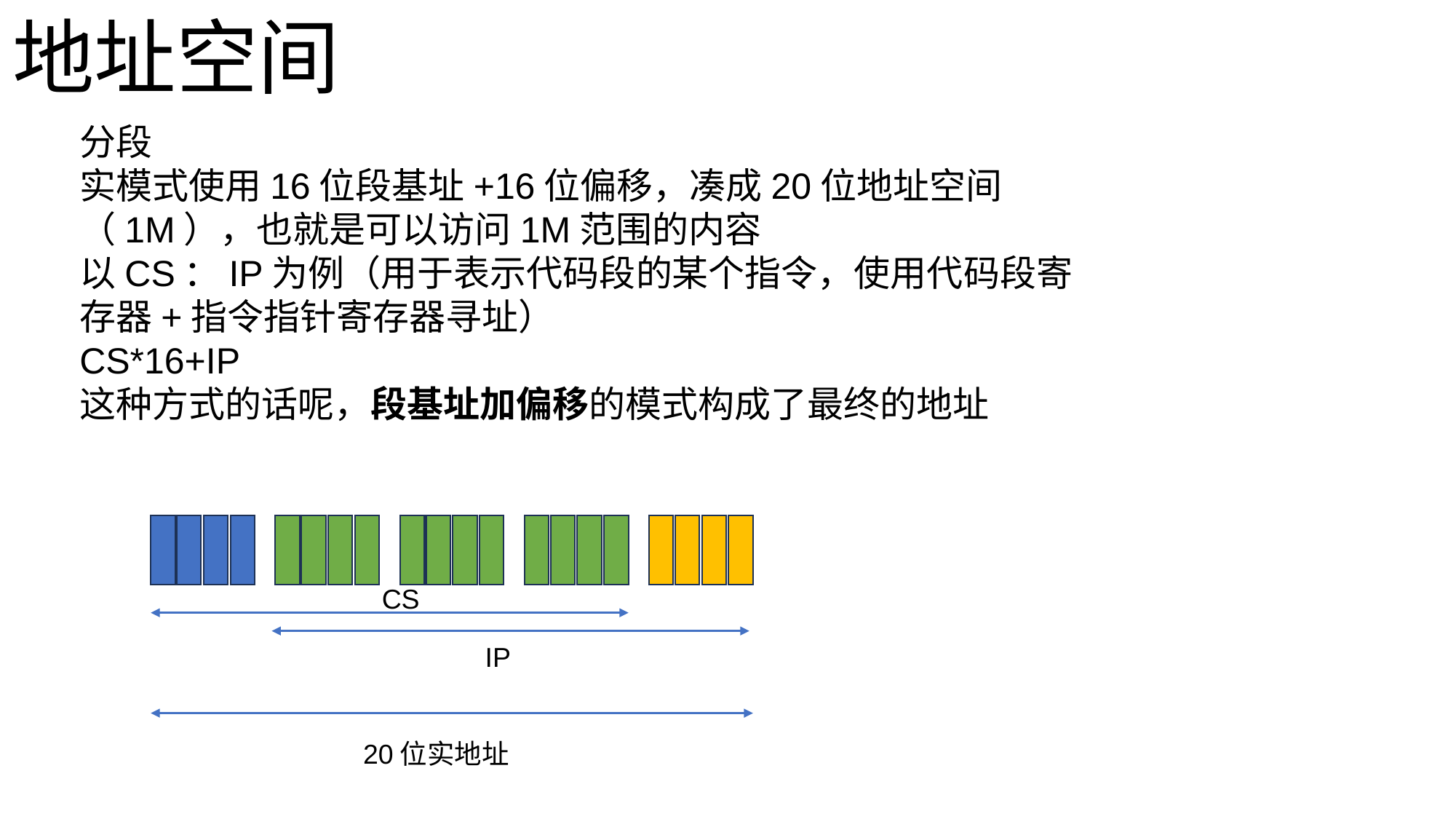

地址空间
分段
实模式使用16位段基址+16位偏移，凑成20位地址空间（1M），也就是可以访问1M范围的内容
以CS：IP为例（用于表示代码段的某个指令，使用代码段寄存器+指令指针寄存器寻址）
CS*16+IP
这种方式的话呢，段基址加偏移的模式构成了最终的地址

CS
IP
20位实地址